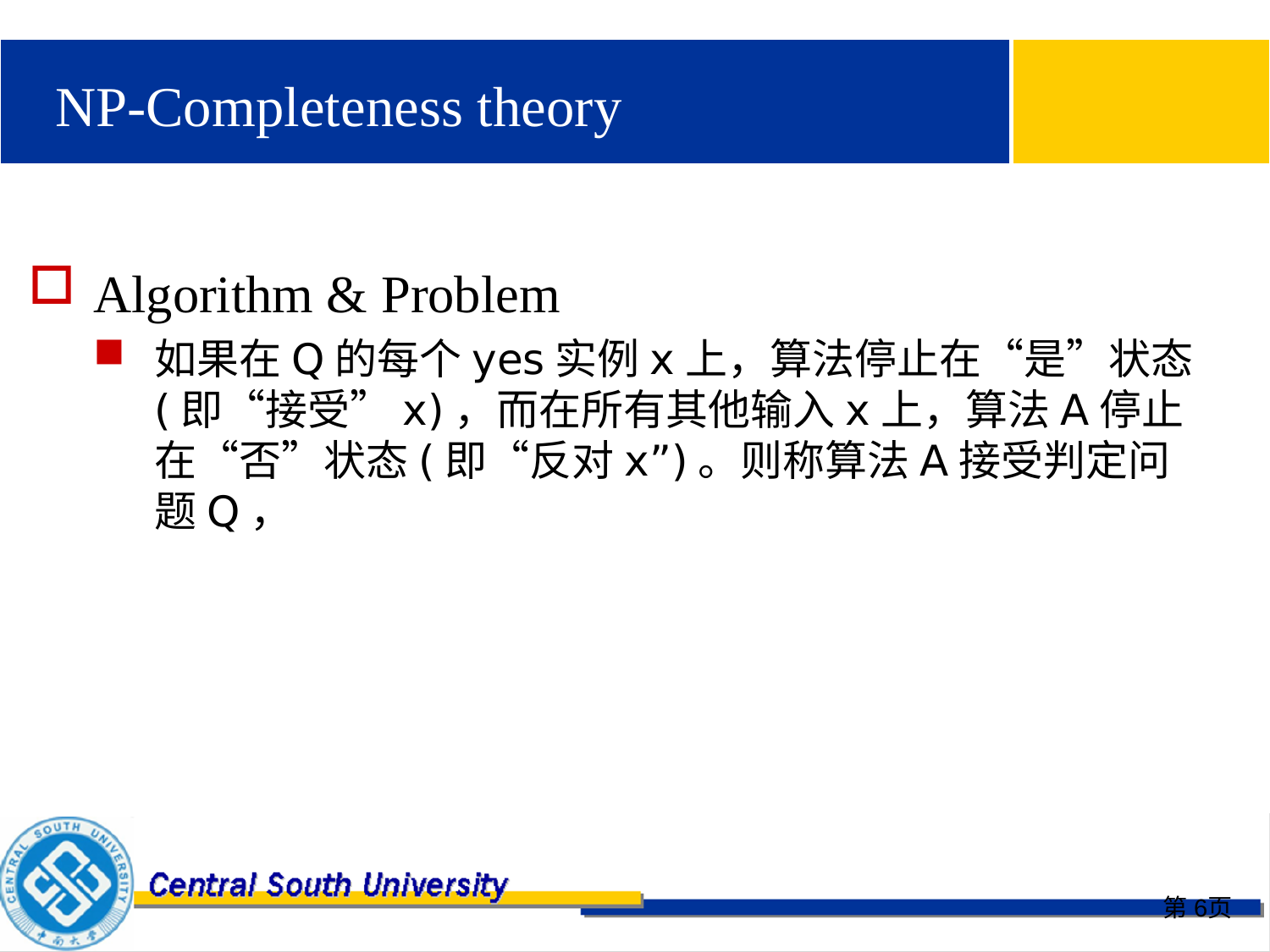

# NP-Completeness theory
Algorithm & Problem
如果在Q的每个yes实例x上，算法停止在“是”状态(即“接受”x)，而在所有其他输入x上，算法A停止在“否”状态(即“反对x”)。则称算法A接受判定问题Q，
第6页